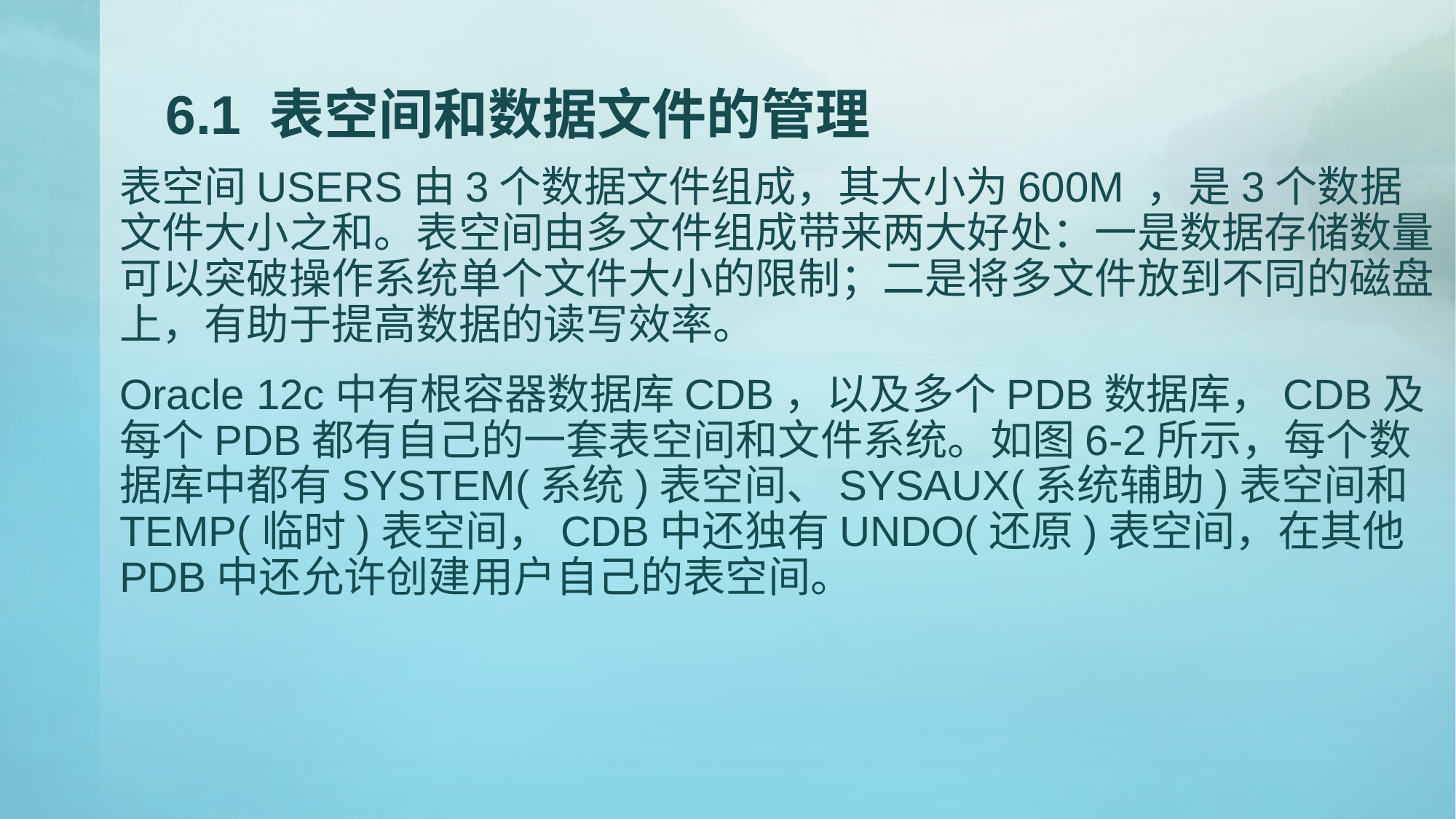

# 6.1 表空间和数据文件的管理
表空间USERS由3个数据文件组成，其大小为600M ，是3个数据文件大小之和。表空间由多文件组成带来两大好处：一是数据存储数量可以突破操作系统单个文件大小的限制；二是将多文件放到不同的磁盘上，有助于提高数据的读写效率。
Oracle 12c中有根容器数据库CDB，以及多个PDB数据库，CDB及每个PDB都有自己的一套表空间和文件系统。如图6-2所示，每个数据库中都有SYSTEM(系统)表空间、SYSAUX(系统辅助)表空间和TEMP(临时)表空间，CDB中还独有UNDO(还原)表空间，在其他PDB中还允许创建用户自己的表空间。